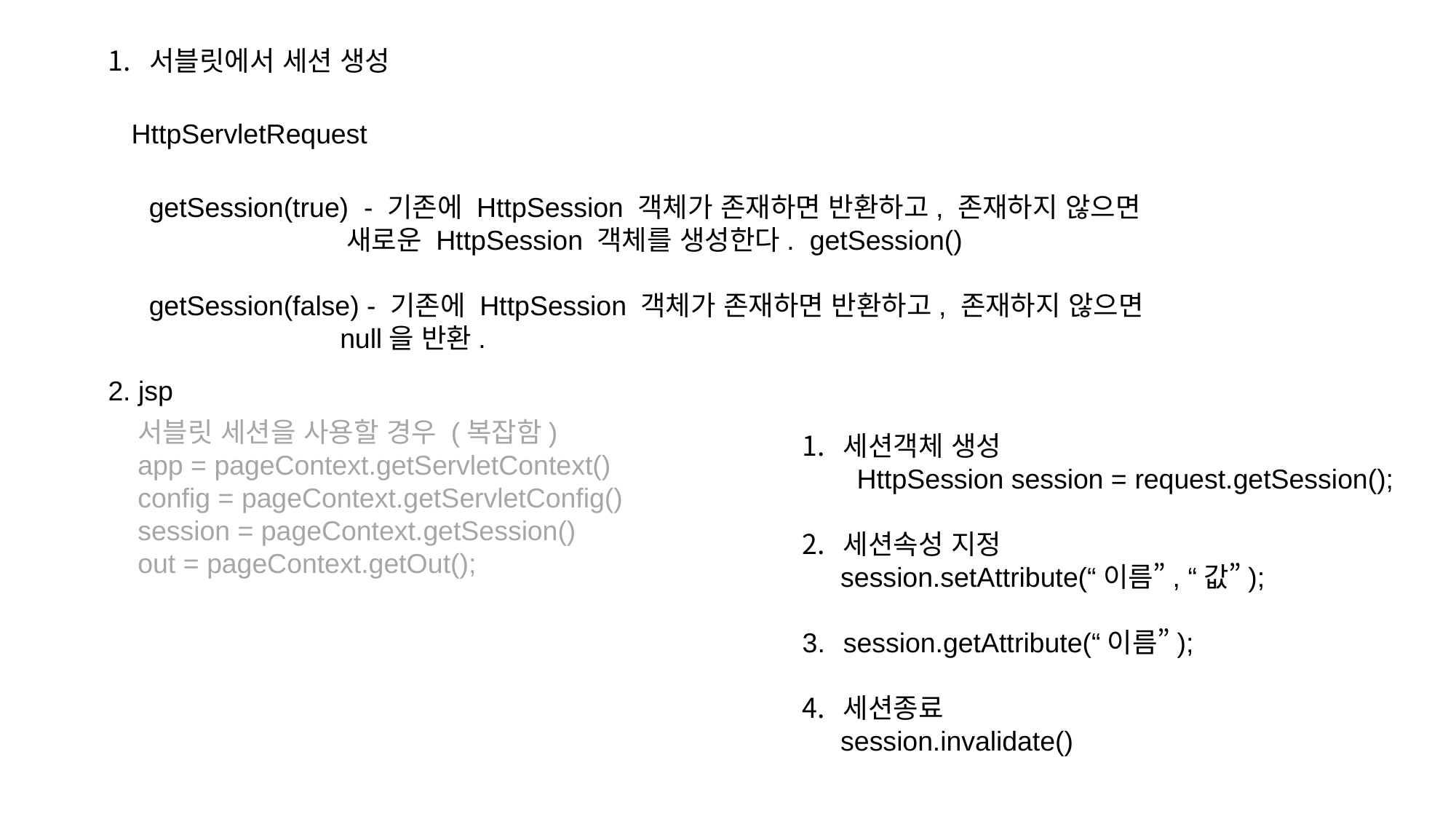

서블릿에서 세션 생성
HttpServletRequest
getSession(true)  - 기존에 HttpSession 객체가 존재하면 반환하고, 존재하지 않으면
                         새로운 HttpSession 객체를 생성한다.  getSession()

getSession(false) - 기존에 HttpSession 객체가 존재하면 반환하고, 존재하지 않으면
                         null을 반환.

2. jsp
서블릿 세션을 사용할 경우 (복잡함)
app = pageContext.getServletContext()
config = pageContext.getServletConfig()
session = pageContext.getSession()
out = pageContext.getOut();
세션객체 생성
HttpSession session = request.getSession();

세션속성 지정
     session.setAttribute(“이름”, “값”);

session.getAttribute(“이름”);

세션종료
     session.invalidate()